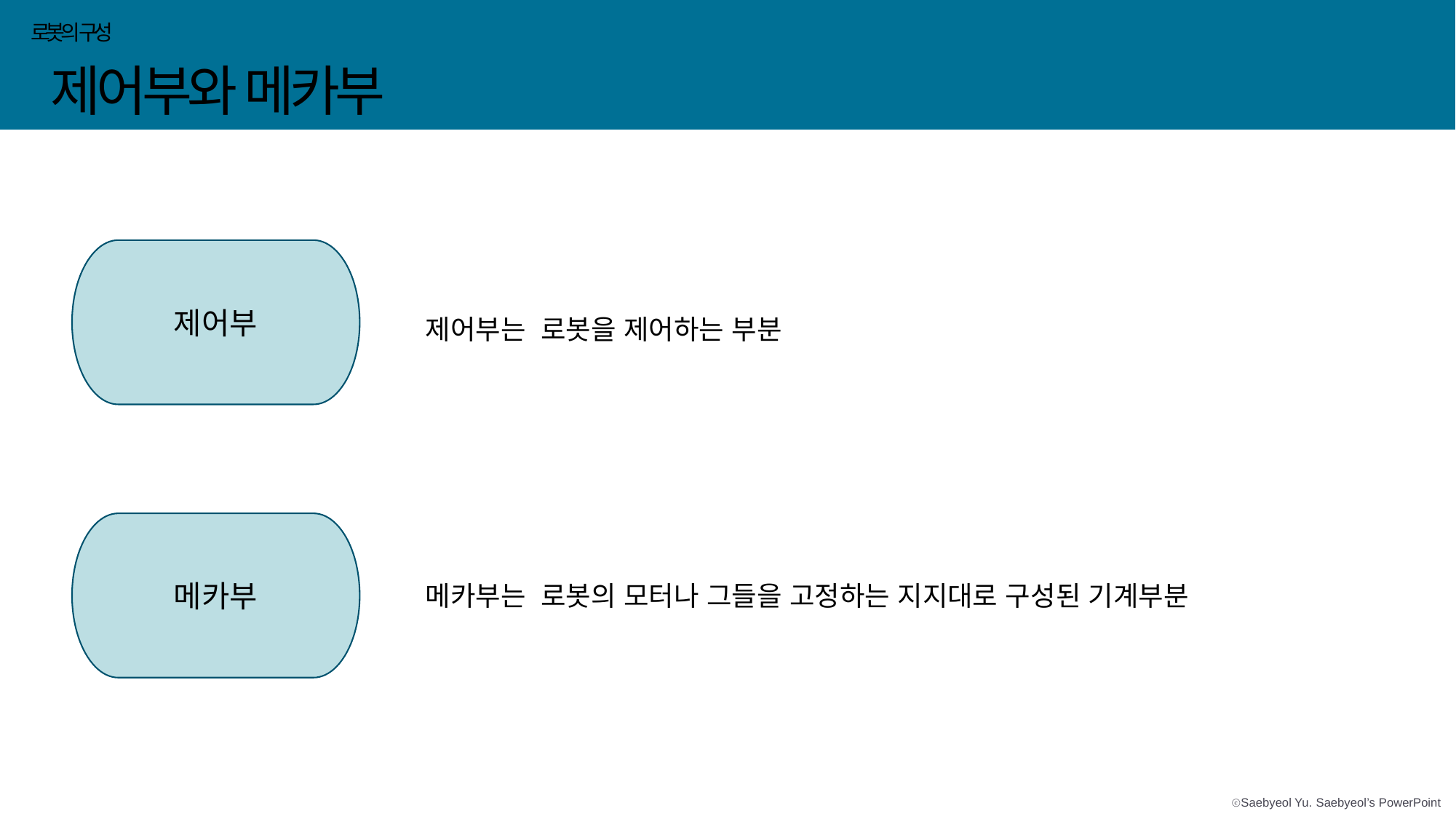

로봇의  구성
제어부와 메카부

제어부
제어부는  로봇을 제어하는 부분
메카부
메카부는  로봇의 모터나 그들을 고정하는 지지대로 구성된 기계부분